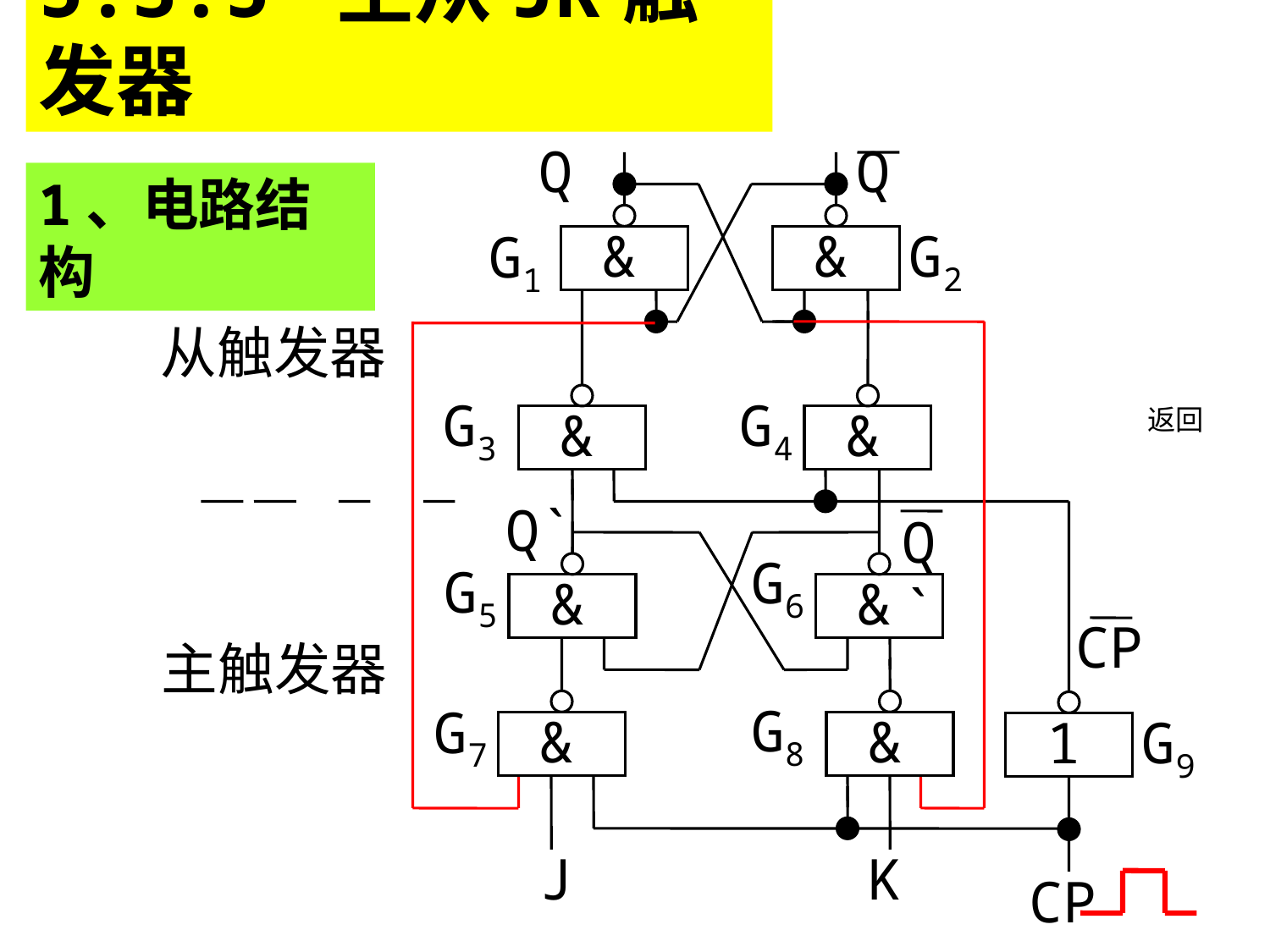

5.3.5 主从JK触发器
Q
Q

&
&
G2
G1

从触发器

G3
G4

&
&

CP

1
G9

1、电路结构

返回

Q`
Q`

G6
G5

&
&

主触发器

G8
G7

&
&

J
K
CP

46